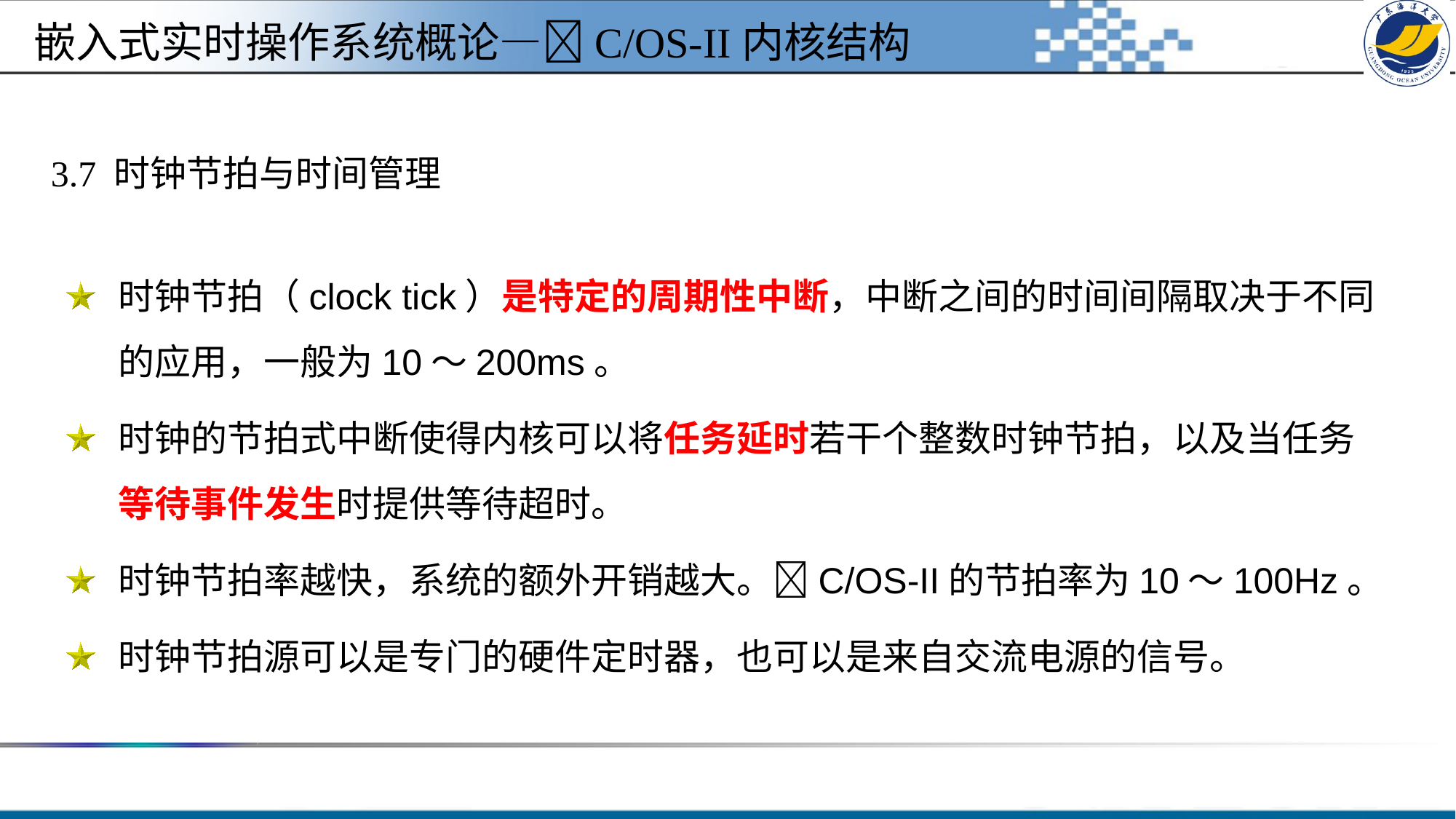

嵌入式实时操作系统概论—μC/OS-II内核结构
3.7 时钟节拍与时间管理
时钟节拍（clock tick）是特定的周期性中断，中断之间的时间间隔取决于不同的应用，一般为10～200ms。
时钟的节拍式中断使得内核可以将任务延时若干个整数时钟节拍，以及当任务等待事件发生时提供等待超时。
时钟节拍率越快，系统的额外开销越大。μC/OS-II的节拍率为10～100Hz。
时钟节拍源可以是专门的硬件定时器，也可以是来自交流电源的信号。
56